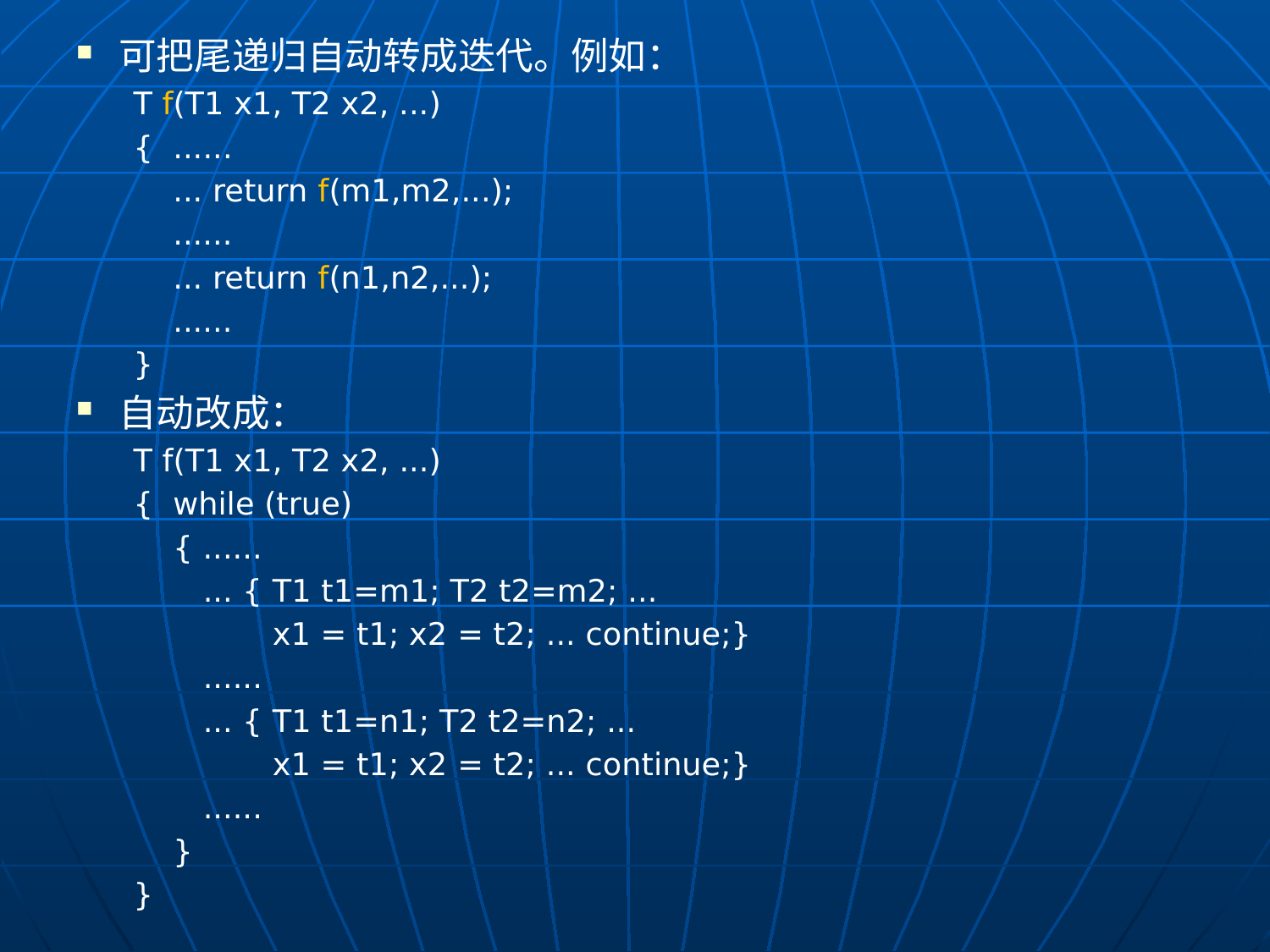

可把尾递归自动转成迭代。例如：
T f(T1 x1, T2 x2, ...)
{  ......
    ... return f(m1,m2,...);
    ......
    ... return f(n1,n2,...);
    ......
}
自动改成：
T f(T1 x1, T2 x2, ...)
{  while (true)
    { ......
       ... { T1 t1=m1; T2 t2=m2; ...
              x1 = t1; x2 = t2; ... continue;}
       ......
       ... { T1 t1=n1; T2 t2=n2; ...
              x1 = t1; x2 = t2; ... continue;}
       ......
    }
}